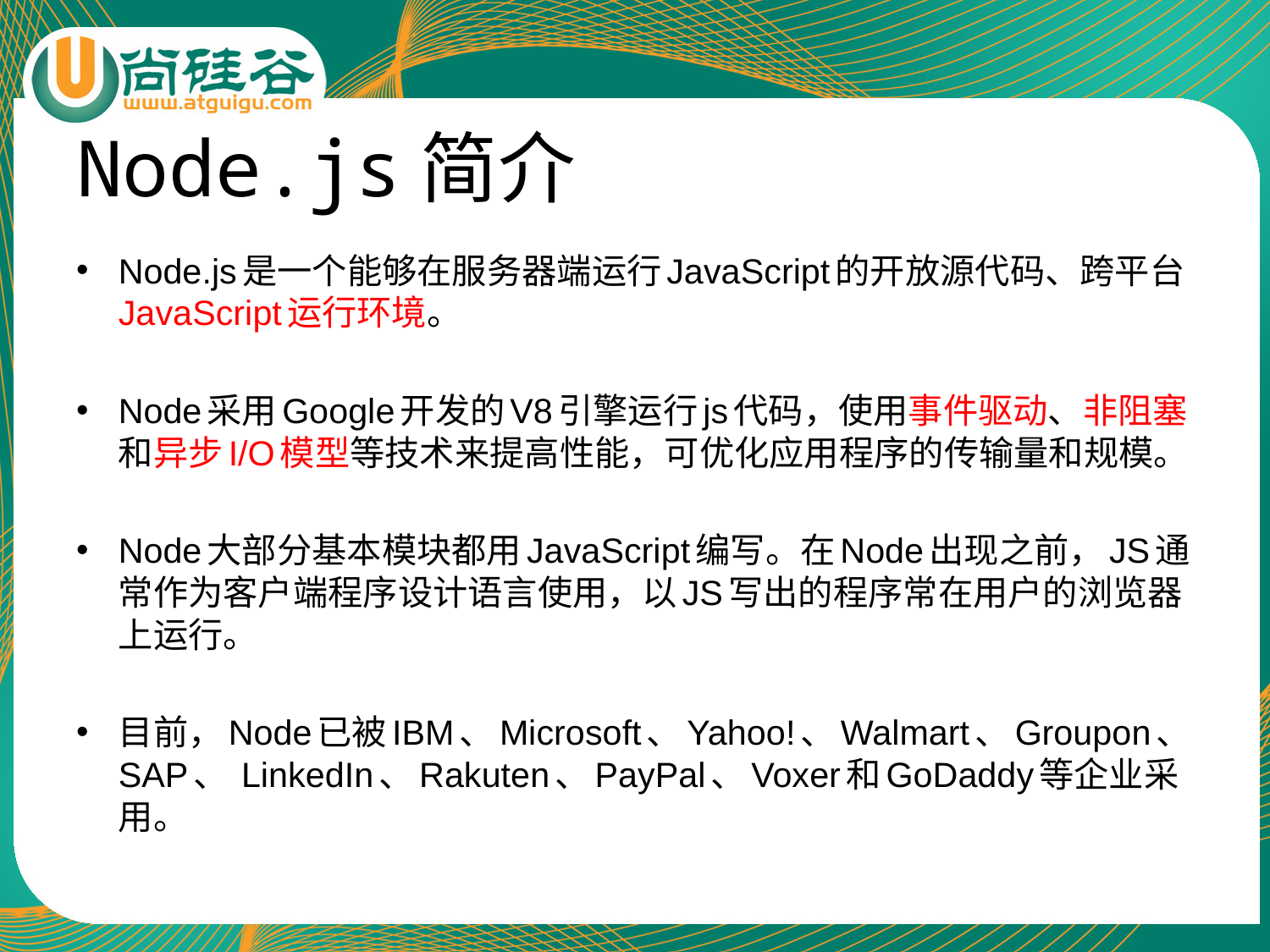

# Node.js简介
Node.js是一个能够在服务器端运行JavaScript的开放源代码、跨平台JavaScript运行环境。

Node采用Google开发的V8引擎运行js代码，使用事件驱动、非阻塞和异步I/O模型等技术来提高性能，可优化应用程序的传输量和规模。

Node大部分基本模块都用JavaScript编写。在Node出现之前，JS通常作为客户端程序设计语言使用，以JS写出的程序常在用户的浏览器上运行。

目前，Node已被IBM、Microsoft、Yahoo!、Walmart、Groupon、SAP、 LinkedIn、Rakuten、PayPal、Voxer和GoDaddy等企业采用。